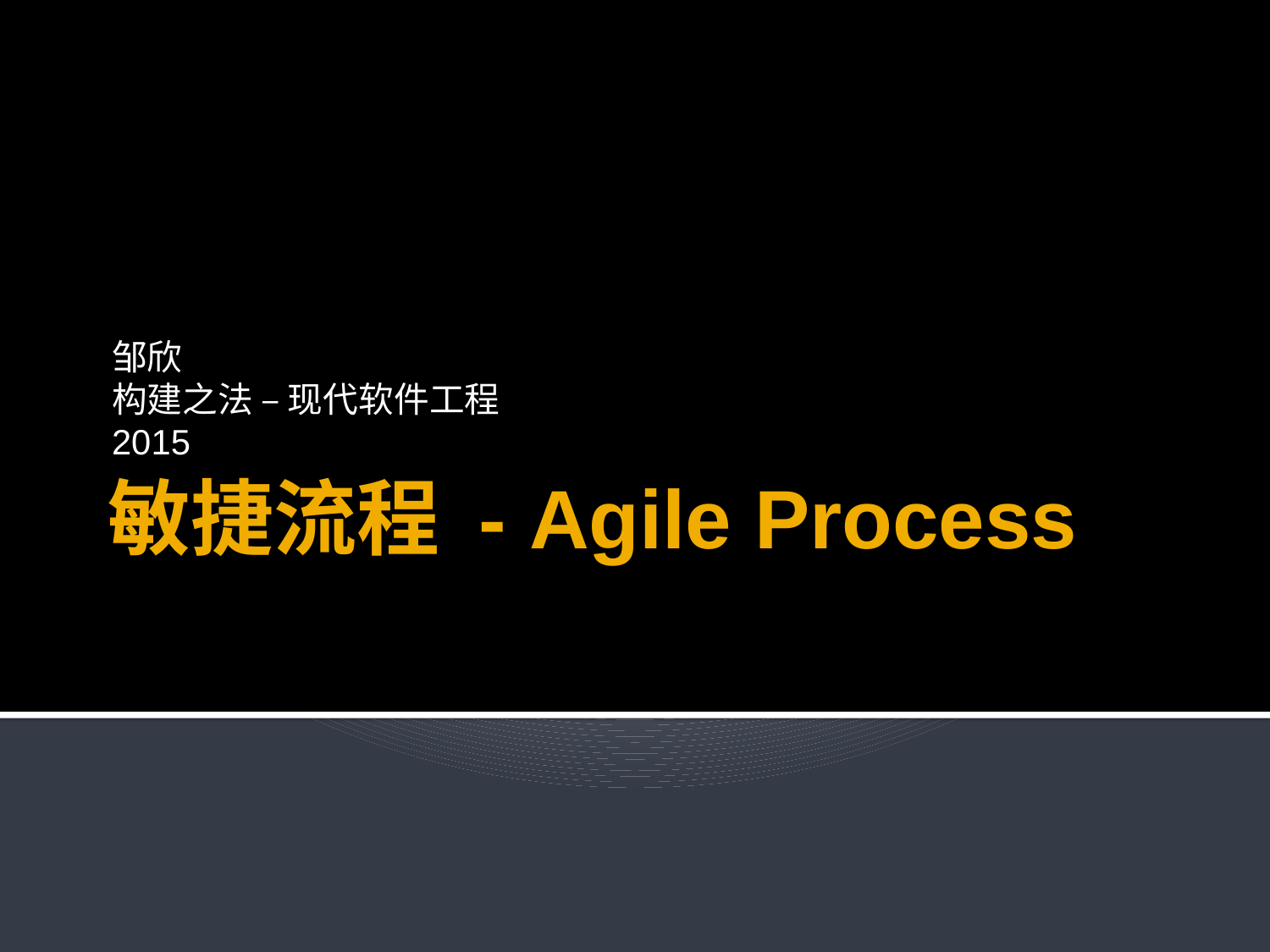

邹欣
构建之法 – 现代软件工程
2015
# 敏捷流程 - Agile Process